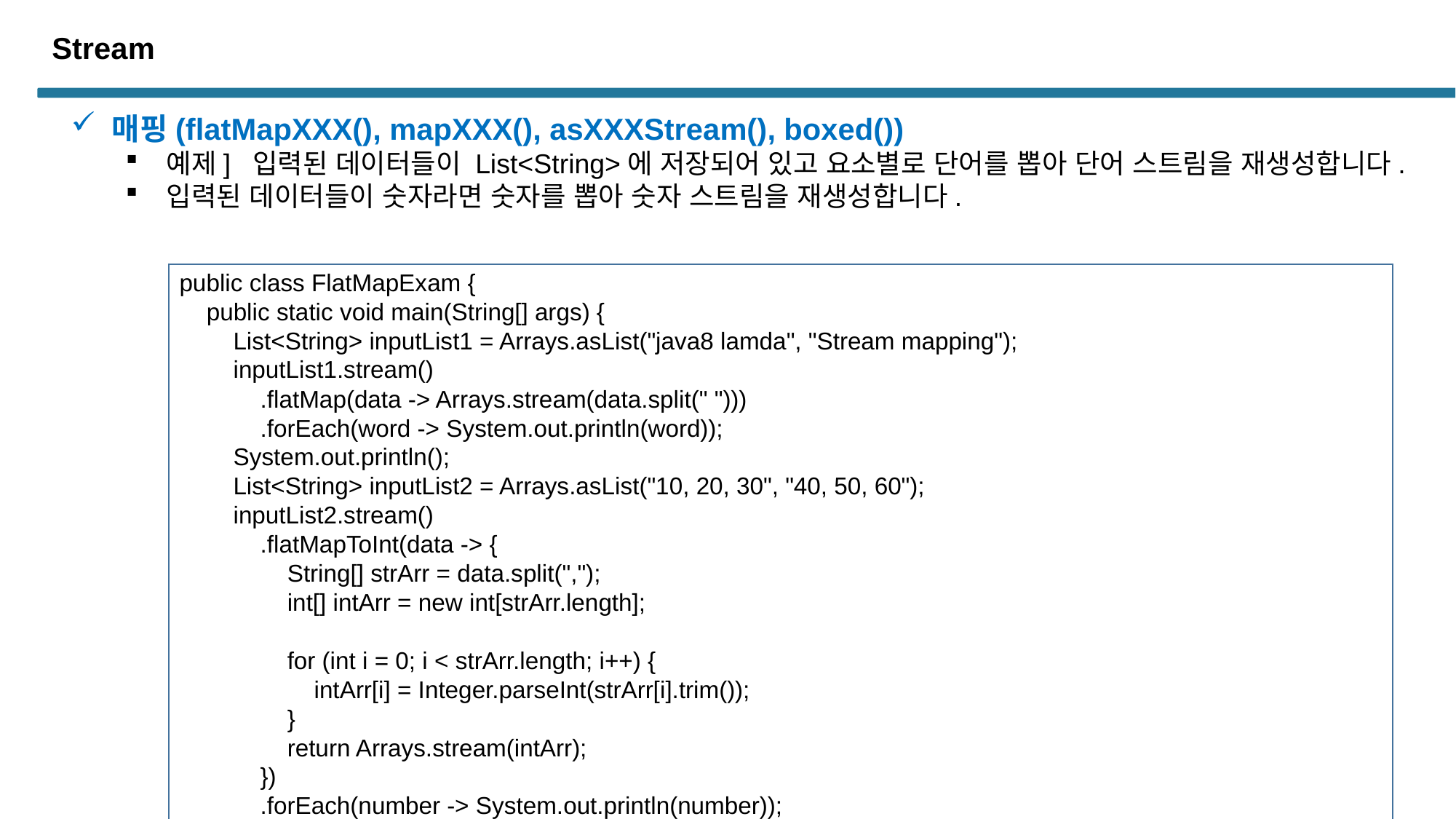

# Stream
매핑(flatMapXXX(), mapXXX(), asXXXStream(), boxed())
예제]  입력된 데이터들이 List<String>에 저장되어 있고 요소별로 단어를 뽑아 단어 스트림을 재생성합니다.
입력된 데이터들이 숫자라면 숫자를 뽑아 숫자 스트림을 재생성합니다.
public class FlatMapExam {
    public static void main(String[] args) {
        List<String> inputList1 = Arrays.asList("java8 lamda", "Stream mapping");
        inputList1.stream()
            .flatMap(data -> Arrays.stream(data.split(" ")))
            .forEach(word -> System.out.println(word));
        System.out.println();
        List<String> inputList2 = Arrays.asList("10, 20, 30", "40, 50, 60");
        inputList2.stream()
            .flatMapToInt(data -> {
                String[] strArr = data.split(",");
                int[] intArr = new int[strArr.length];

                for (int i = 0; i < strArr.length; i++) {
                    intArr[i] = Integer.parseInt(strArr[i].trim());
                }
                return Arrays.stream(intArr);
            })
            .forEach(number -> System.out.println(number));
    }
}
- 88 -